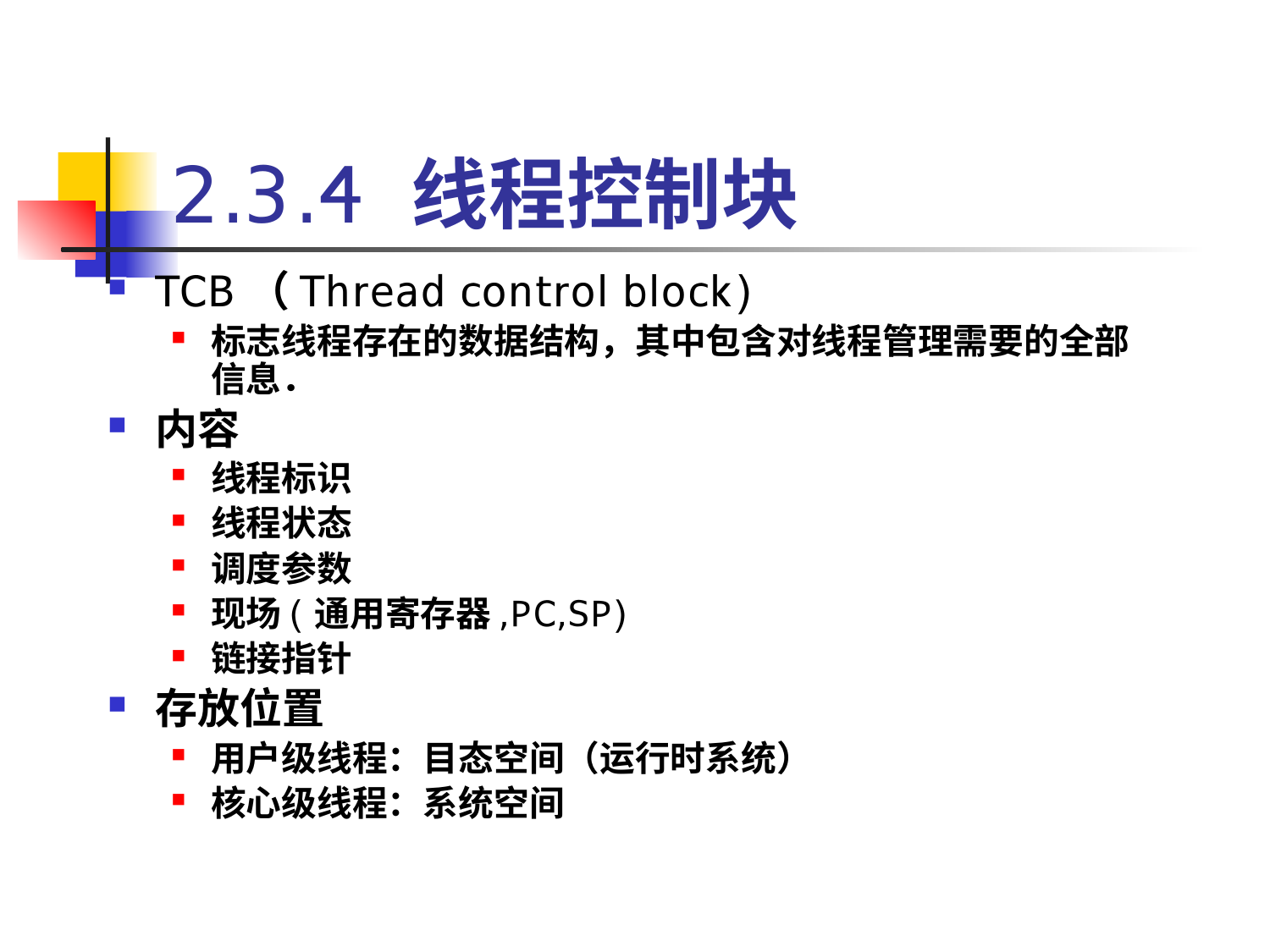

2.3.4 线程控制块
TCB（Thread control block)
标志线程存在的数据结构，其中包含对线程管理需要的全部信息．
内容
线程标识
线程状态
调度参数
现场(通用寄存器,PC,SP)
链接指针
存放位置
用户级线程：目态空间（运行时系统）
核心级线程：系统空间